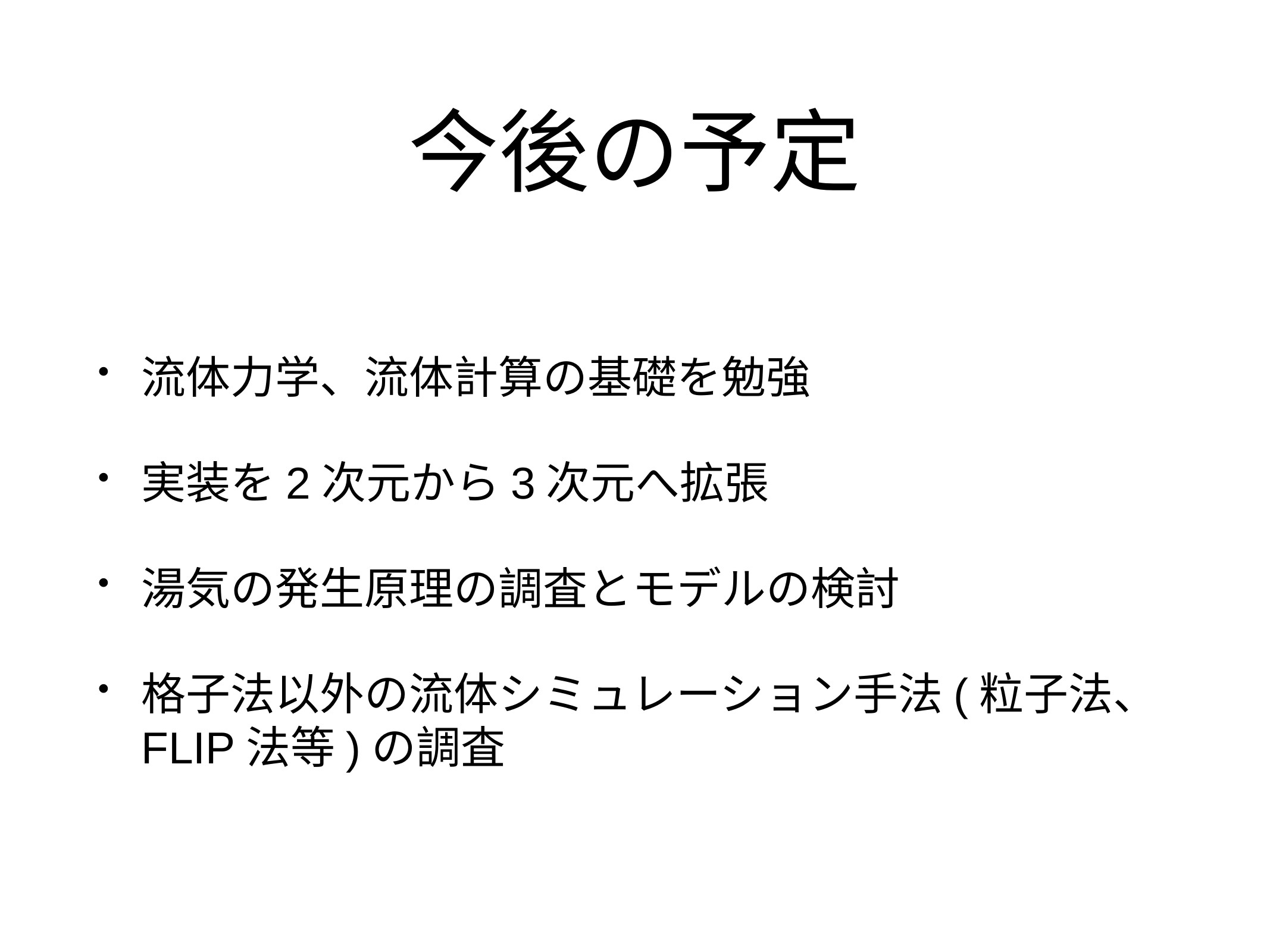

# 今後の予定
流体力学、流体計算の基礎を勉強
実装を2次元から3次元へ拡張
湯気の発生原理の調査とモデルの検討
格子法以外の流体シミュレーション手法(粒子法、FLIP法等)の調査